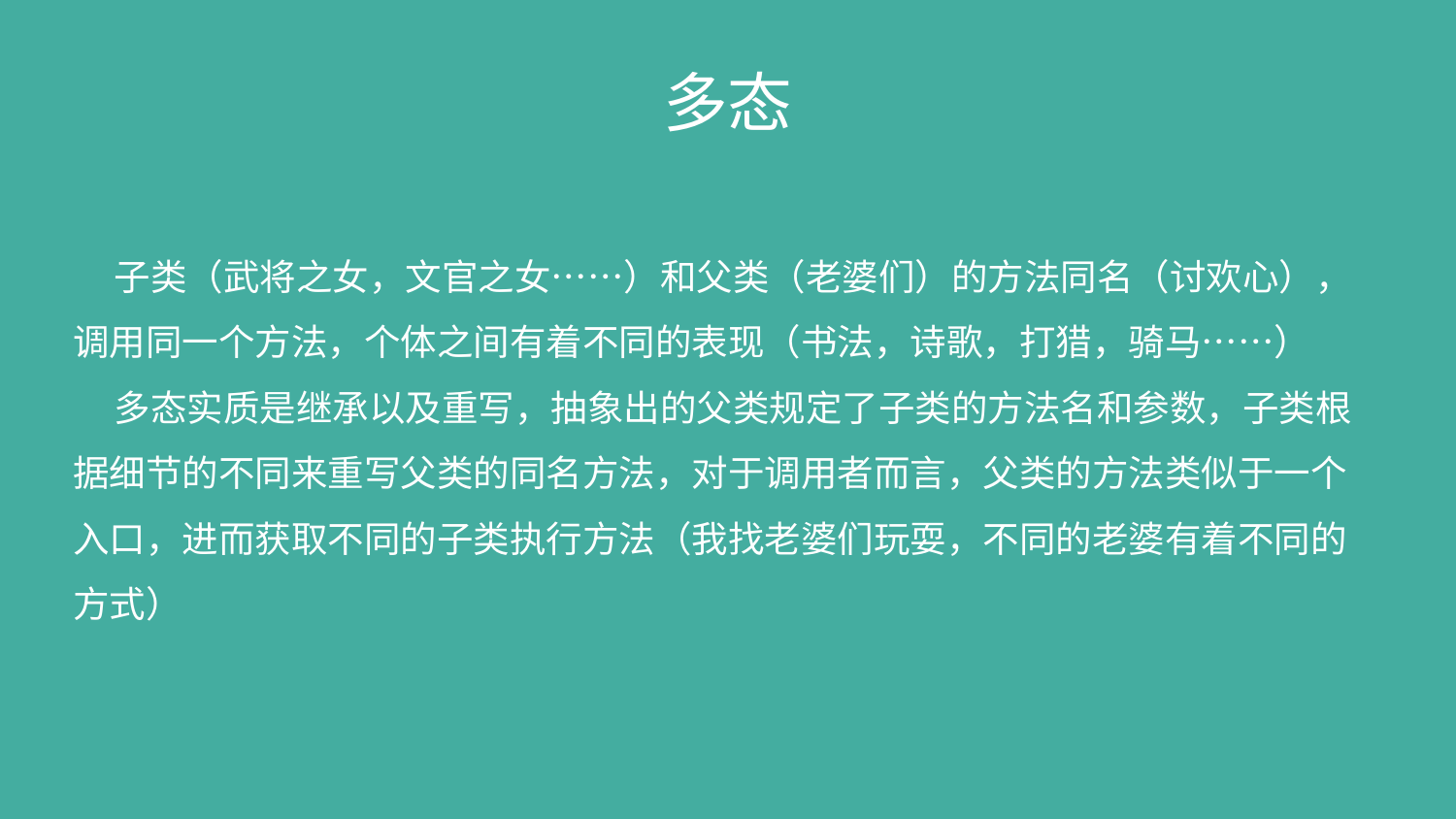

多态
    子类（武将之女，文官之女……）和父类（老婆们）的方法同名（讨欢心），调用同一个方法，个体之间有着不同的表现（书法，诗歌，打猎，骑马……）
    多态实质是继承以及重写，抽象出的父类规定了子类的方法名和参数，子类根据细节的不同来重写父类的同名方法，对于调用者而言，父类的方法类似于一个入口，进而获取不同的子类执行方法（我找老婆们玩耍，不同的老婆有着不同的方式）